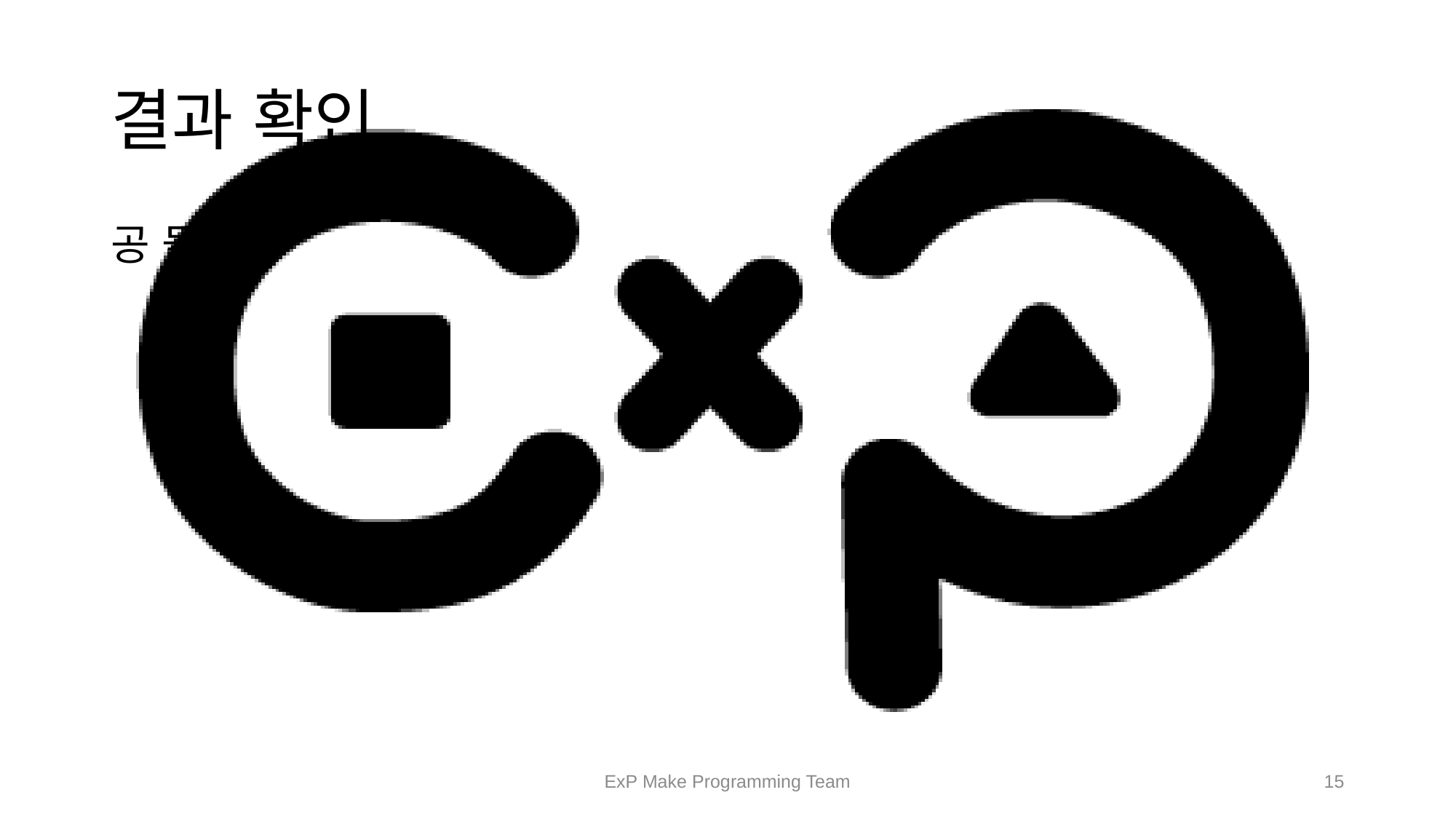

# 결과 확인
공 돌리기
ExP Make Programming Team
15